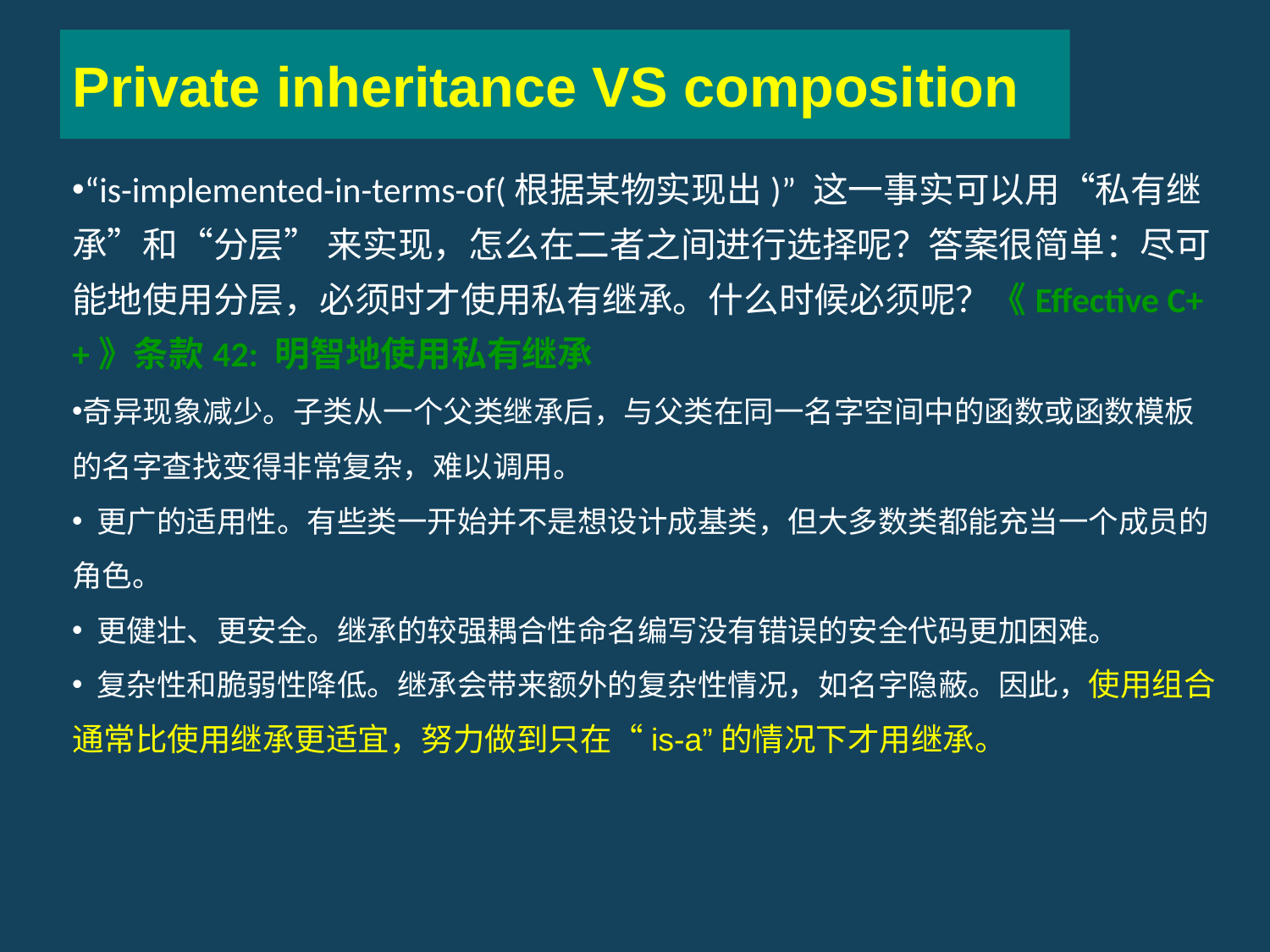

# Private inheritance VS composition
“is-implemented-in-terms-of(根据某物实现出)” 这一事实可以用“私有继承”和“分层” 来实现，怎么在二者之间进行选择呢？答案很简单：尽可能地使用分层，必须时才使用私有继承。什么时候必须呢？《Effective C++》条款42: 明智地使用私有继承
奇异现象减少。子类从一个父类继承后，与父类在同一名字空间中的函数或函数模板的名字查找变得非常复杂，难以调用。
 更广的适用性。有些类一开始并不是想设计成基类，但大多数类都能充当一个成员的角色。
 更健壮、更安全。继承的较强耦合性命名编写没有错误的安全代码更加困难。
 复杂性和脆弱性降低。继承会带来额外的复杂性情况，如名字隐蔽。因此，使用组合通常比使用继承更适宜，努力做到只在“is-a”的情况下才用继承。